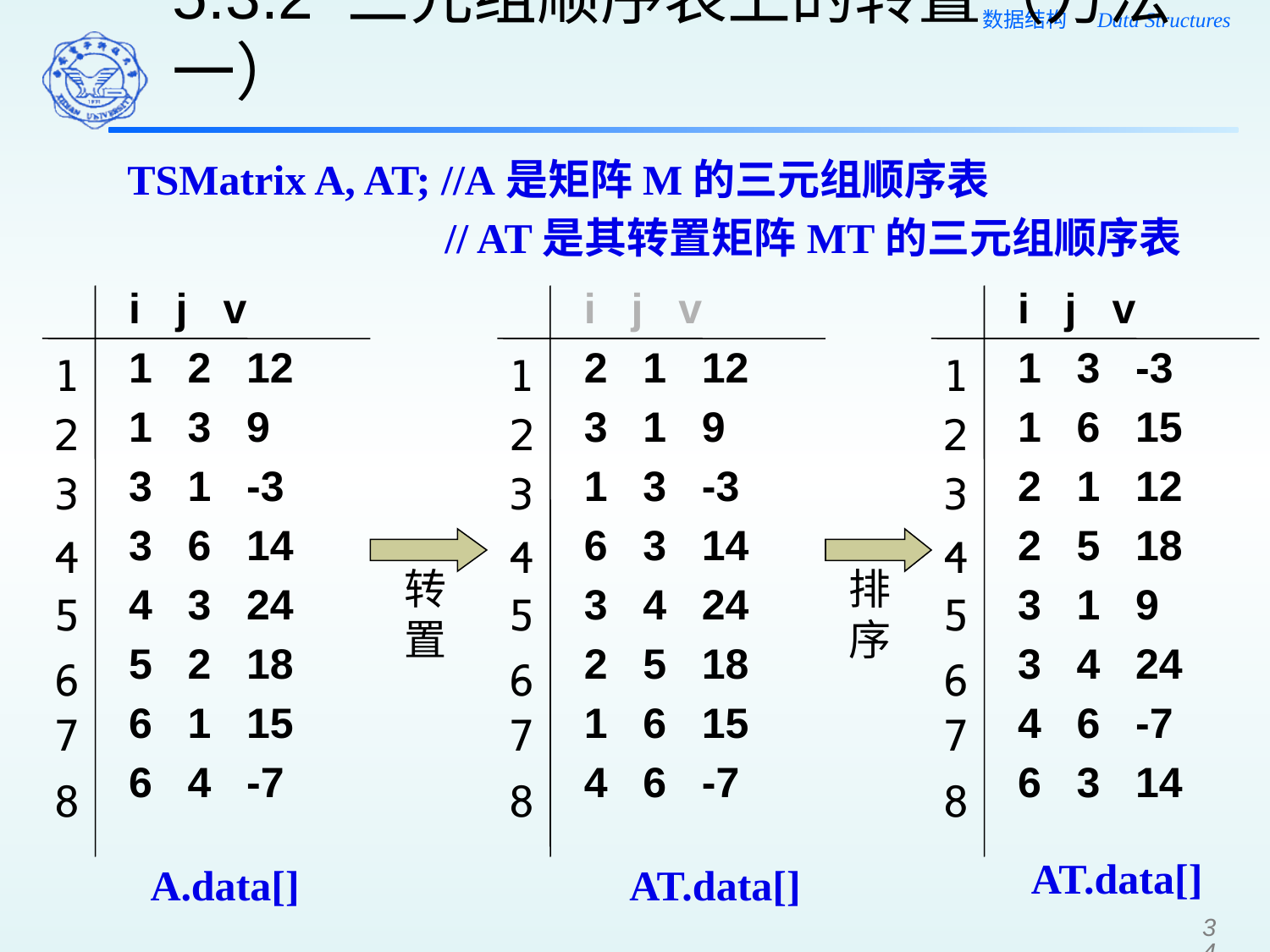

5.3.2 三元组顺序表上的转置（方法一）
TSMatrix A, AT; //A是矩阵M的三元组顺序表
                              // AT是其转置矩阵MT的三元组顺序表
i   j   v
1   2   12
1   3   9
3   1   -3
3   6   14
4   3   24
5   2   18
6   1   15
6   4   -7

1
2
3
4
5
6
7
8
i   j   v
2   1   12
3   1   9
1   3   -3
6   3   14
3   4   24
2   5   18
1   6   15
4   6   -7

1
2
3
4
5
6
7
8
i   j   v
1   3   -3
1   6   15
2   1   12
2   5   18
3   1   9
3   4   24
4   6   -7
6   3   14

1
2
3
4
5
6
7
8

转置
排序
AT.data[]
A.data[]
AT.data[]
34